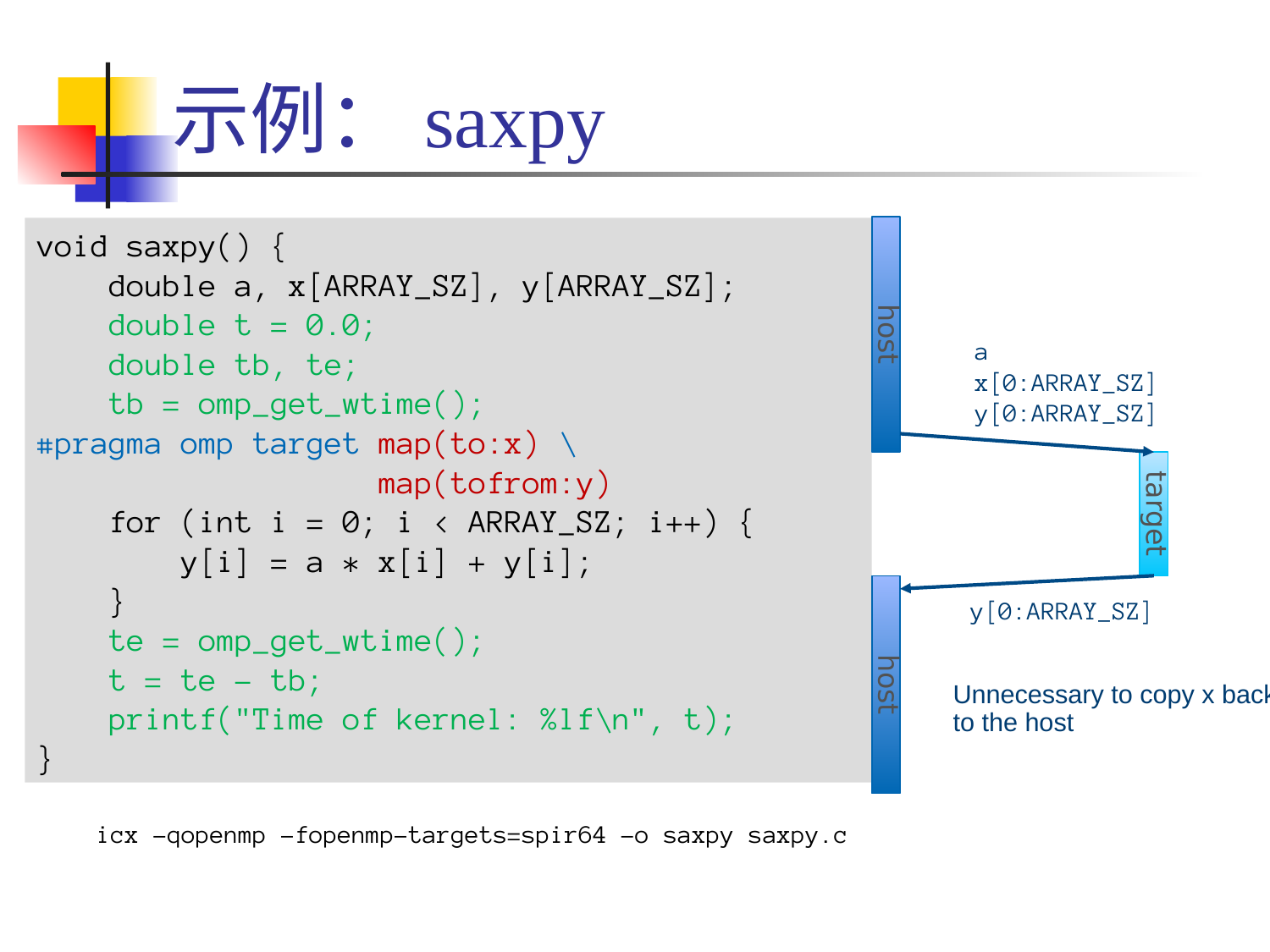

# 示例：saxpy

host
void saxpy() {
    double a, x[ARRAY_SZ], y[ARRAY_SZ];
    double t = 0.0;
    double tb, te;
    tb = omp_get_wtime();
#pragma omp target map(to:x) \
                   map(tofrom:y)
    for (int i = 0; i < ARRAY_SZ; i++) {
        y[i] = a * x[i] + y[i];
    }
    te = omp_get_wtime();
    t = te - tb;
    printf("Time of kernel: %lf\n", t);
}
a
x[0:ARRAY_SZ]
y[0:ARRAY_SZ]
target
host
y[0:ARRAY_SZ]
Unnecessary to copy x back
to the host
icx -qopenmp -fopenmp-targets=spir64 -o saxpy saxpy.c